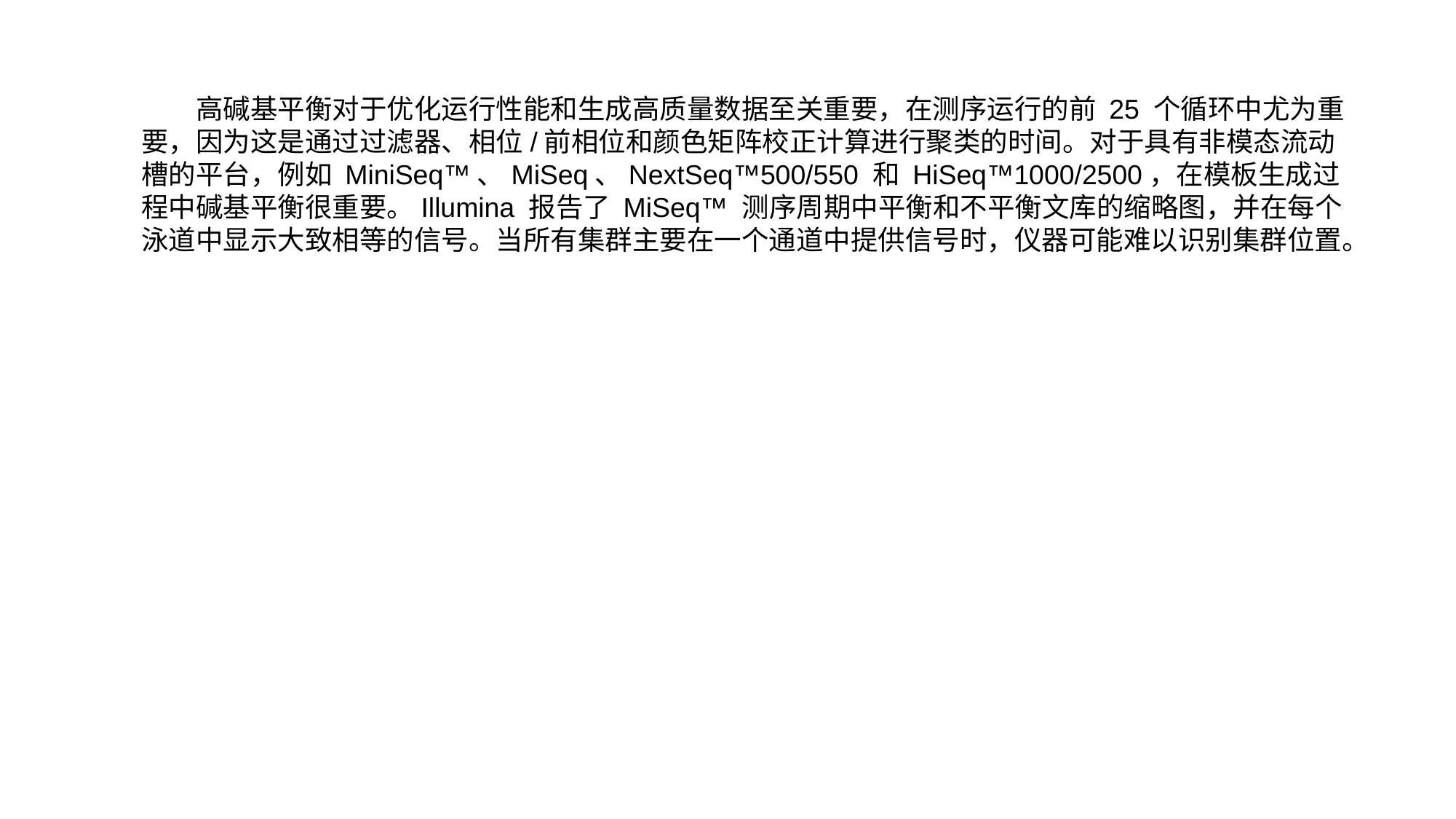

高碱基平衡对于优化运行性能和生成高质量数据至关重要，在测序运行的前 25 个循环中尤为重要，因为这是通过过滤器、相位/前相位和颜色矩阵校正计算进行聚类的时间。对于具有非模态流动槽的平台，例如 MiniSeq™、MiSeq、NextSeq™500/550 和 HiSeq™1000/2500，在模板生成过程中碱基平衡很重要。Illumina 报告了 MiSeq™ 测序周期中平衡和不平衡文库的缩略图，并在每个泳道中显示大致相等的信号。当所有集群主要在一个通道中提供信号时，仪器可能难以识别集群位置。